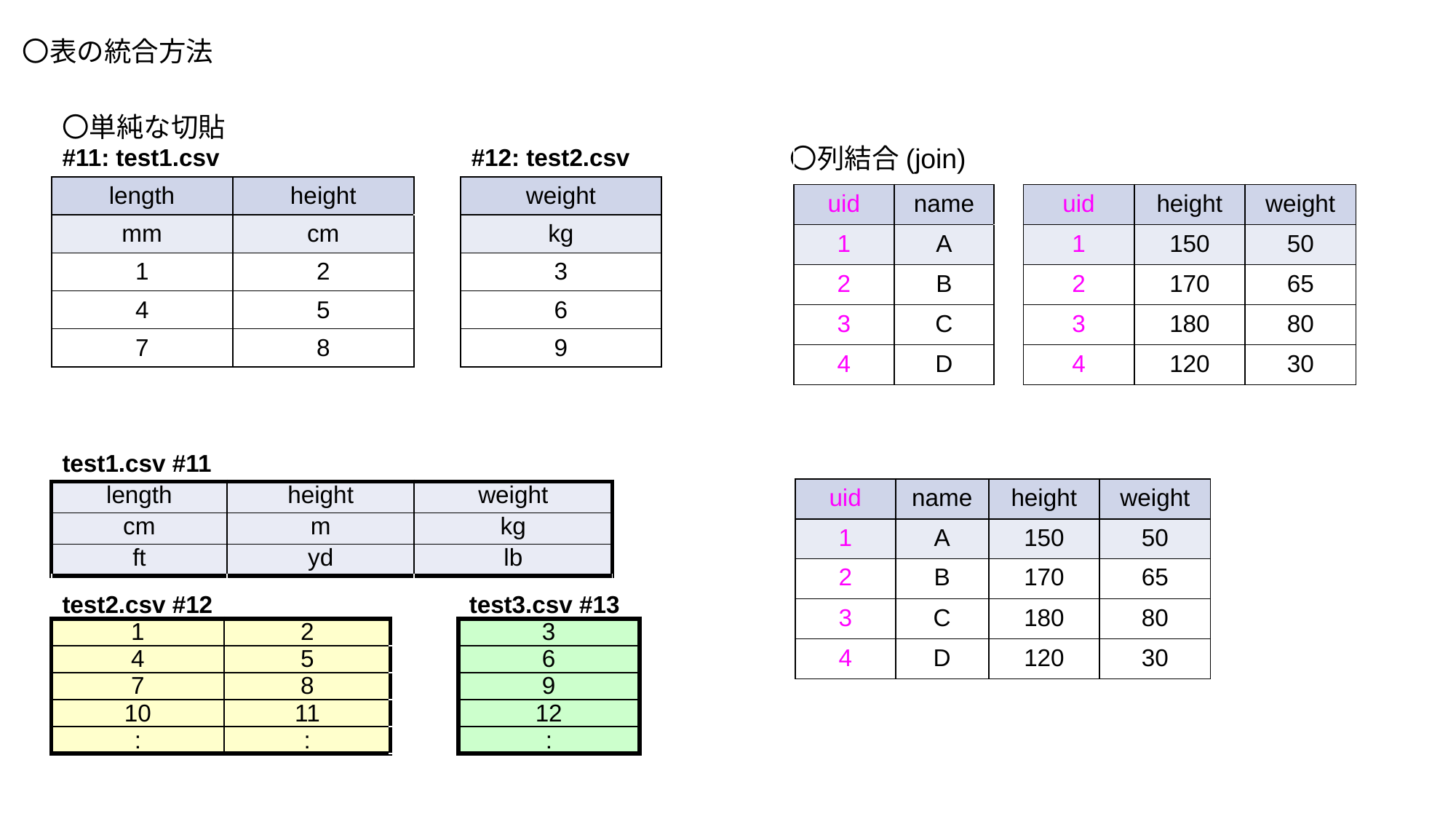

〇表の統合方法
〇単純な切貼
〇列結合(join)
| #11: test1.csv |  |  | #12: test2.csv |
| --- | --- | --- | --- |
| length | height |  | weight |
| mm | cm |  | kg |
| 1 | 2 |  | 3 |
| 4 | 5 |  | 6 |
| 7 | 8 |  | 9 |
|  |  |  |  |  |  |
| --- | --- | --- | --- | --- | --- |
| uid | name |  | uid | height | weight |
| 1 | A |  | 1 | 150 | 50 |
| 2 | B |  | 2 | 170 | 65 |
| 3 | C |  | 3 | 180 | 80 |
| 4 | D |  | 4 | 120 | 30 |
|  |  |  |  |
| --- | --- | --- | --- |
| uid | name | height | weight |
| 1 | A | 150 | 50 |
| 2 | B | 170 | 65 |
| 3 | C | 180 | 80 |
| 4 | D | 120 | 30 |
| test1.csv #11 |  |  |
| --- | --- | --- |
| length | height | weight |
| cm | m | kg |
| ft | yd | lb |
|  |  |  |
| test2.csv #12 |  |  | test3.csv #13 |
| --- | --- | --- | --- |
| 1 | 2 |  | 3 |
| 4 | 5 |  | 6 |
| 7 | 8 |  | 9 |
| 10 | 11 |  | 12 |
| : | : |  | : |